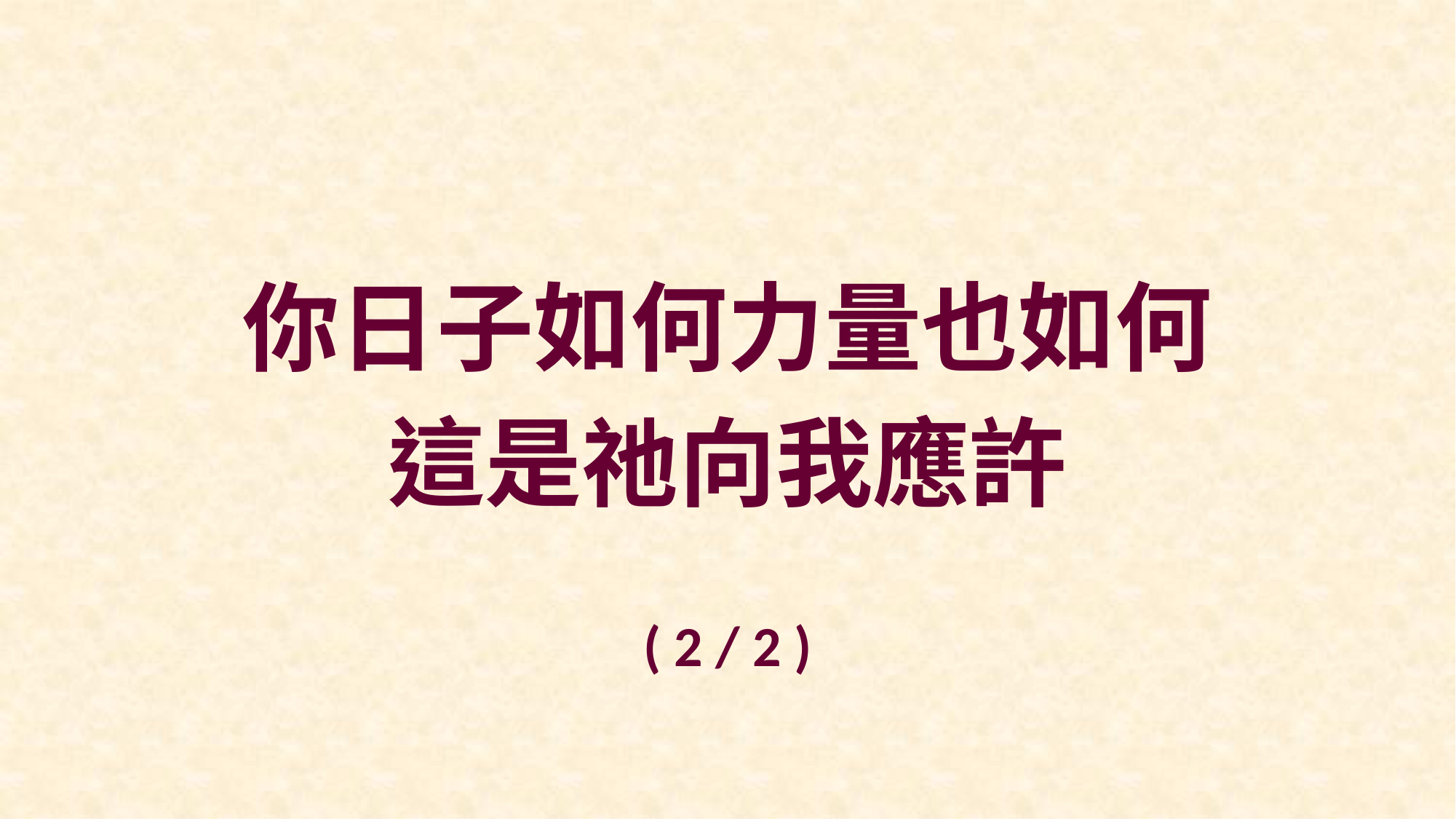

你日子如何力量也如何
這是祂向我應許
( 2 / 2 )